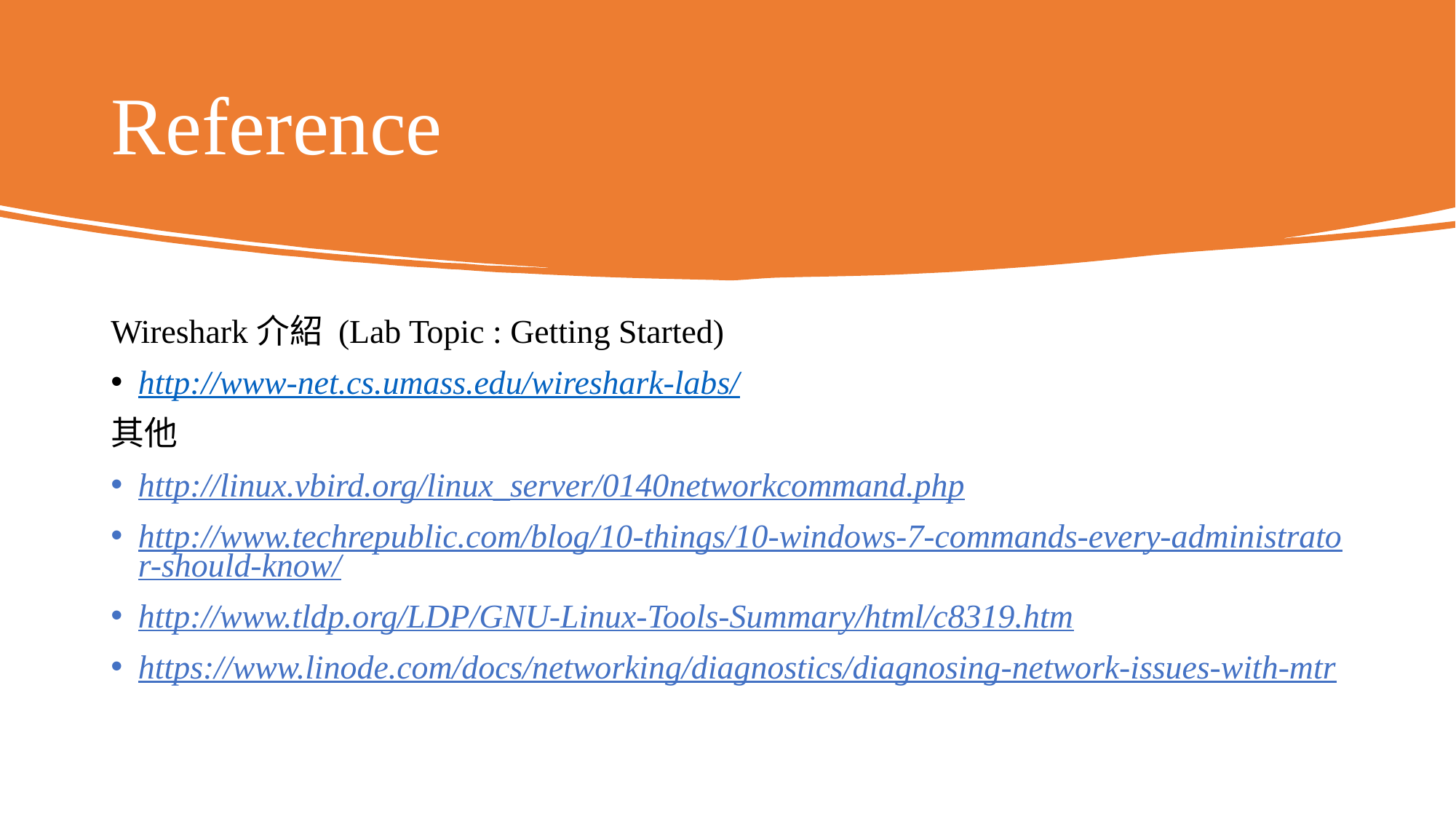

# Reference
Wireshark介紹 (Lab Topic : Getting Started)
http://www-net.cs.umass.edu/wireshark-labs/
其他
http://linux.vbird.org/linux_server/0140networkcommand.php
http://www.techrepublic.com/blog/10-things/10-windows-7-commands-every-administrator-should-know/
http://www.tldp.org/LDP/GNU-Linux-Tools-Summary/html/c8319.htm
https://www.linode.com/docs/networking/diagnostics/diagnosing-network-issues-with-mtr